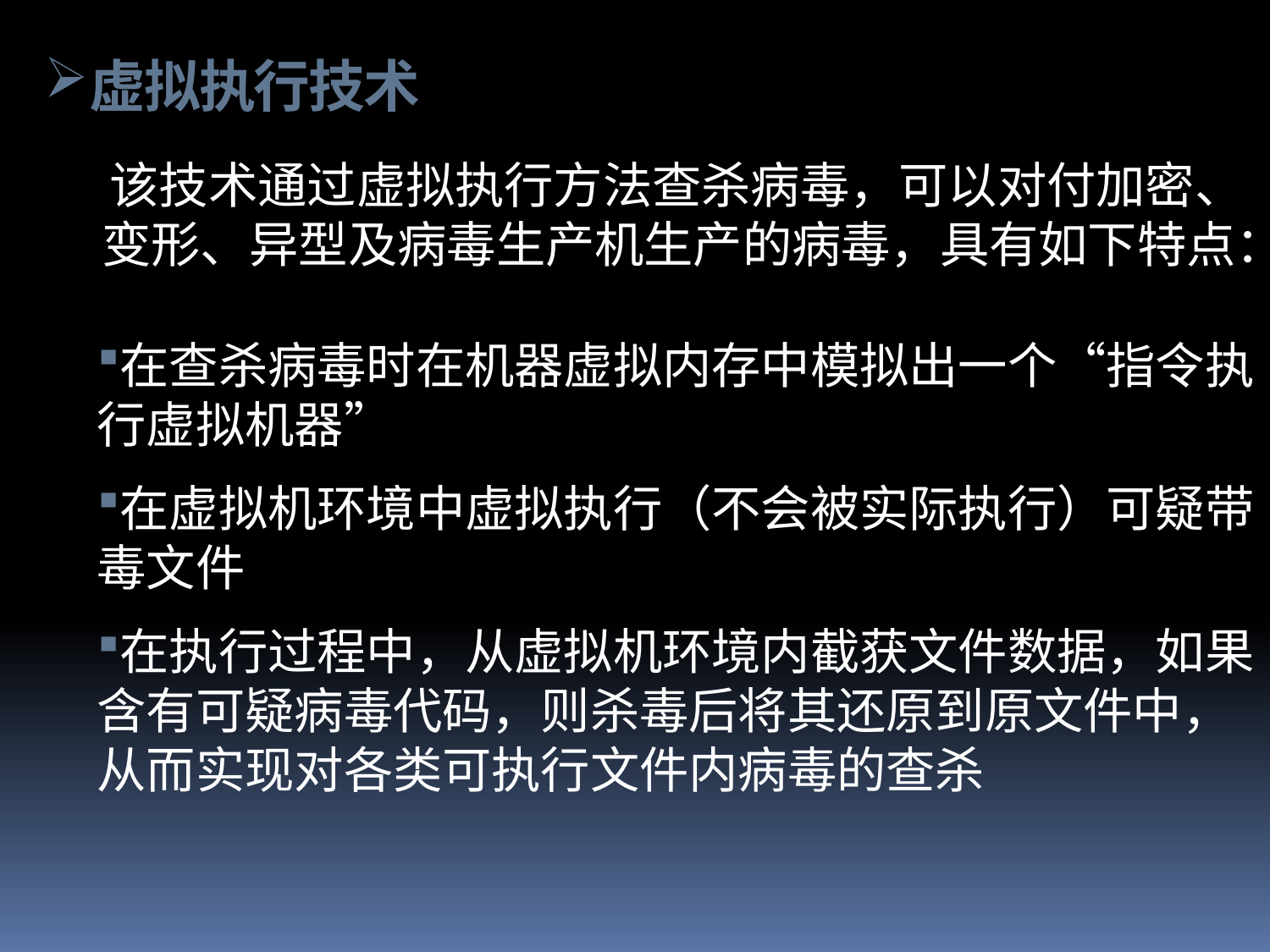

# 虚拟执行技术
    该技术通过虚拟执行方法查杀病毒，可以对付加密、变形、异型及病毒生产机生产的病毒，具有如下特点：
在查杀病毒时在机器虚拟内存中模拟出一个“指令执行虚拟机器”
在虚拟机环境中虚拟执行（不会被实际执行）可疑带毒文件
在执行过程中，从虚拟机环境内截获文件数据，如果含有可疑病毒代码，则杀毒后将其还原到原文件中，从而实现对各类可执行文件内病毒的查杀